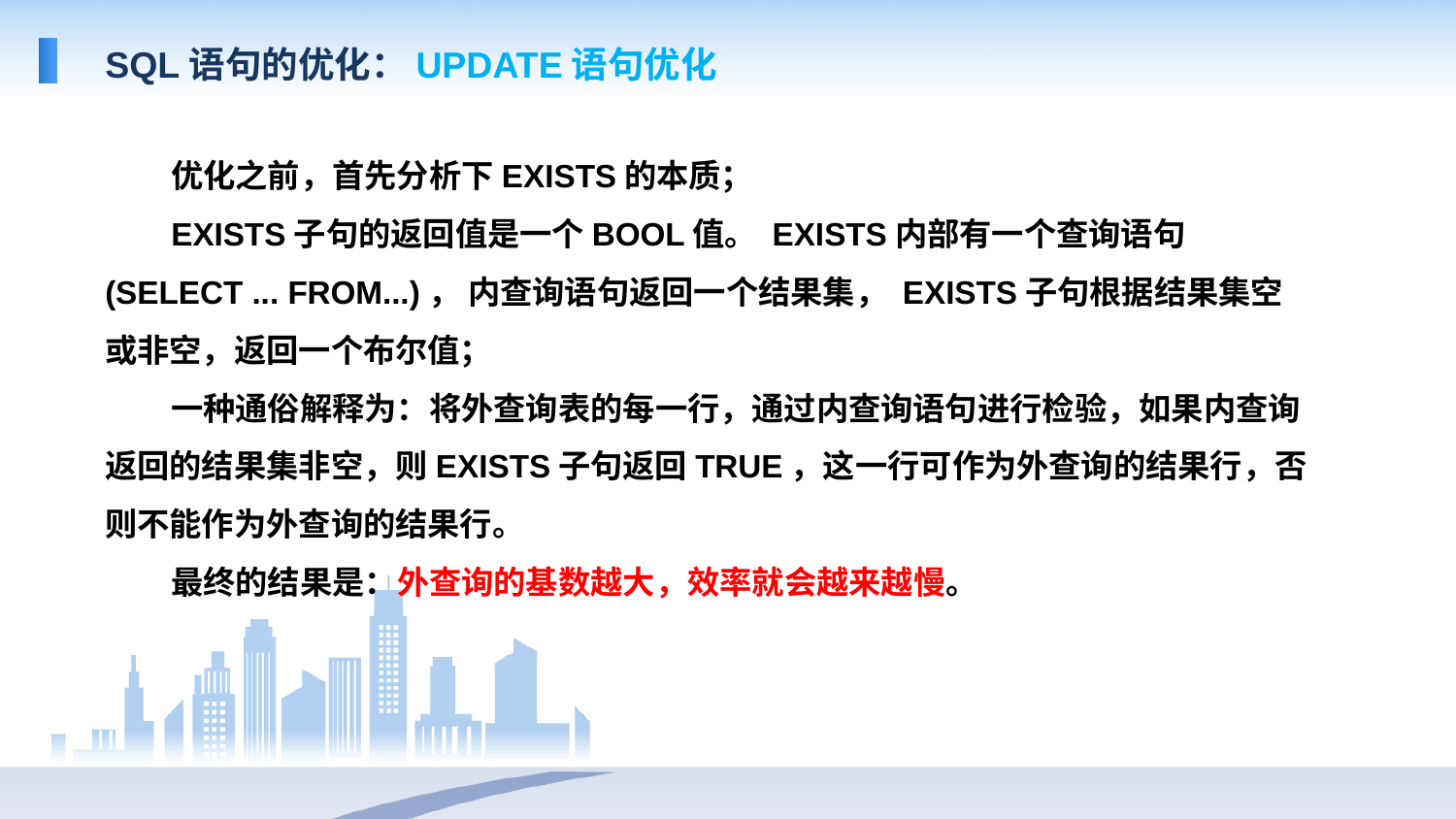

SQL语句的优化：UPDATE语句优化
优化之前，首先分析下EXISTS的本质；
EXISTS子句的返回值是一个BOOL值。 EXISTS内部有一个查询语句(SELECT ... FROM...)， 内查询语句返回一个结果集， EXISTS子句根据结果集空或非空，返回一个布尔值；
一种通俗解释为：将外查询表的每一行，通过内查询语句进行检验，如果内查询返回的结果集非空，则EXISTS子句返回TRUE，这一行可作为外查询的结果行，否则不能作为外查询的结果行。
最终的结果是：外查询的基数越大，效率就会越来越慢。